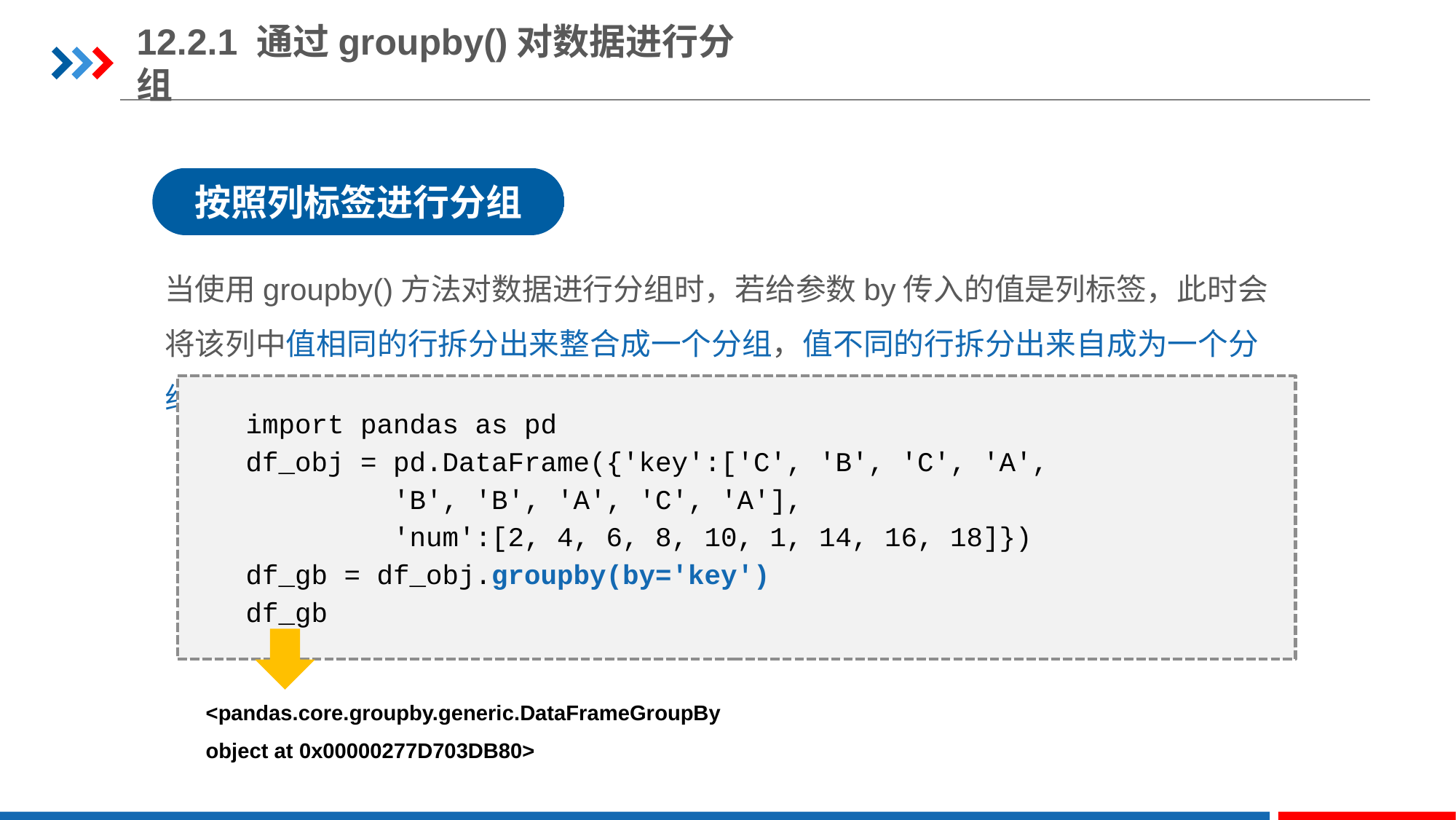

12.2.1 通过groupby()对数据进行分组
按照列标签进行分组
当使用groupby()方法对数据进行分组时，若给参数by传入的值是列标签，此时会将该列中值相同的行拆分出来整合成一个分组，值不同的行拆分出来自成为一个分组。

import pandas as pd
df_obj = pd.DataFrame({'key':['C', 'B', 'C', 'A',
         'B', 'B', 'A', 'C', 'A'],
         'num':[2, 4, 6, 8, 10, 1, 14, 16, 18]})
df_gb = df_obj.groupby(by='key')
df_gb

<pandas.core.groupby.generic.DataFrameGroupBy
object at 0x00000277D703DB80>